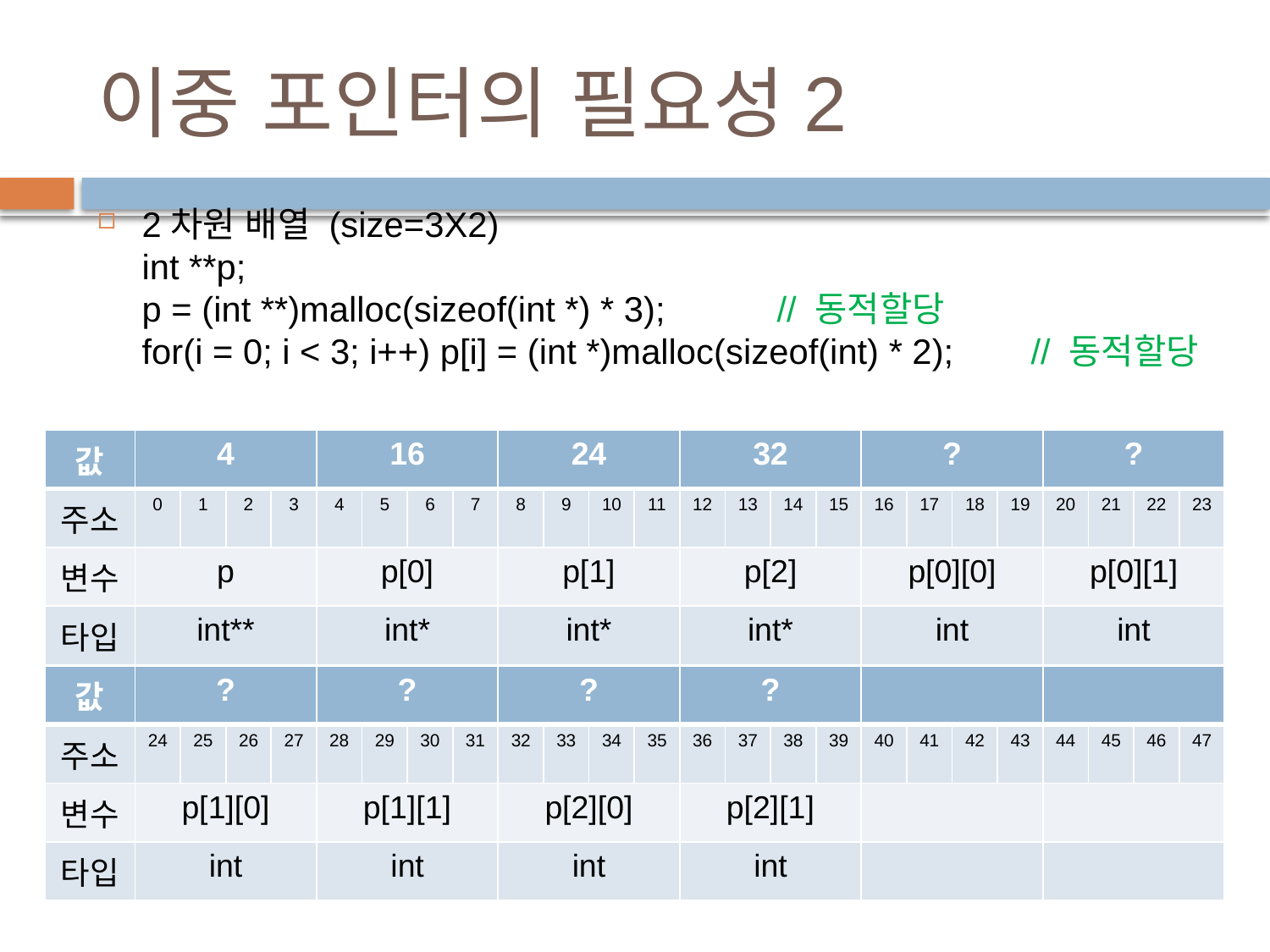

# 이중 포인터의 필요성2
2차원 배열 (size=3X2)
int **p;
p = (int **)malloc(sizeof(int *) * 3); 	// 동적할당
for(i = 0; i < 3; i++) p[i] = (int *)malloc(sizeof(int) * 2); 	// 동적할당

| 값 | 4 |  |  |  | 16 |  |  |  | 24 |  |  |  | 32 |  |  |  | ? |  |  |  | ? |  |  |  |
| --- | --- | --- | --- | --- | --- | --- | --- | --- | --- | --- | --- | --- | --- | --- | --- | --- | --- | --- | --- | --- | --- | --- | --- | --- |
| 주소 | 0 | 1 | 2 | 3 | 4 | 5 | 6 | 7 | 8 | 9 | 10 | 11 | 12 | 13 | 14 | 15 | 16 | 17 | 18 | 19 | 20 | 21 | 22 | 23 |
| 변수 | p |  |  |  | p[0] |  |  |  | p[1] |  |  |  | p[2] |  |  |  | p[0][0] |  |  |  | p[0][1] |  |  |  |
| 타입 | int\*\* |  |  |  | int\* |  |  |  | int\* |  |  |  | int\* |  |  |  | int |  |  |  | int |  |  |  |
| 값 | ? |  |  |  | ? |  |  |  | ? |  |  |  | ? |  |  |  |  |  |  |  |  |  |  |  |
| --- | --- | --- | --- | --- | --- | --- | --- | --- | --- | --- | --- | --- | --- | --- | --- | --- | --- | --- | --- | --- | --- | --- | --- | --- |
| 주소 | 24 | 25 | 26 | 27 | 28 | 29 | 30 | 31 | 32 | 33 | 34 | 35 | 36 | 37 | 38 | 39 | 40 | 41 | 42 | 43 | 44 | 45 | 46 | 47 |
| 변수 | p[1][0] |  |  |  | p[1][1] |  |  |  | p[2][0] |  |  |  | p[2][1] |  |  |  |  |  |  |  |  |  |  |  |
| 타입 | int |  |  |  | int |  |  |  | int |  |  |  | int |  |  |  |  |  |  |  |  |  |  |  |